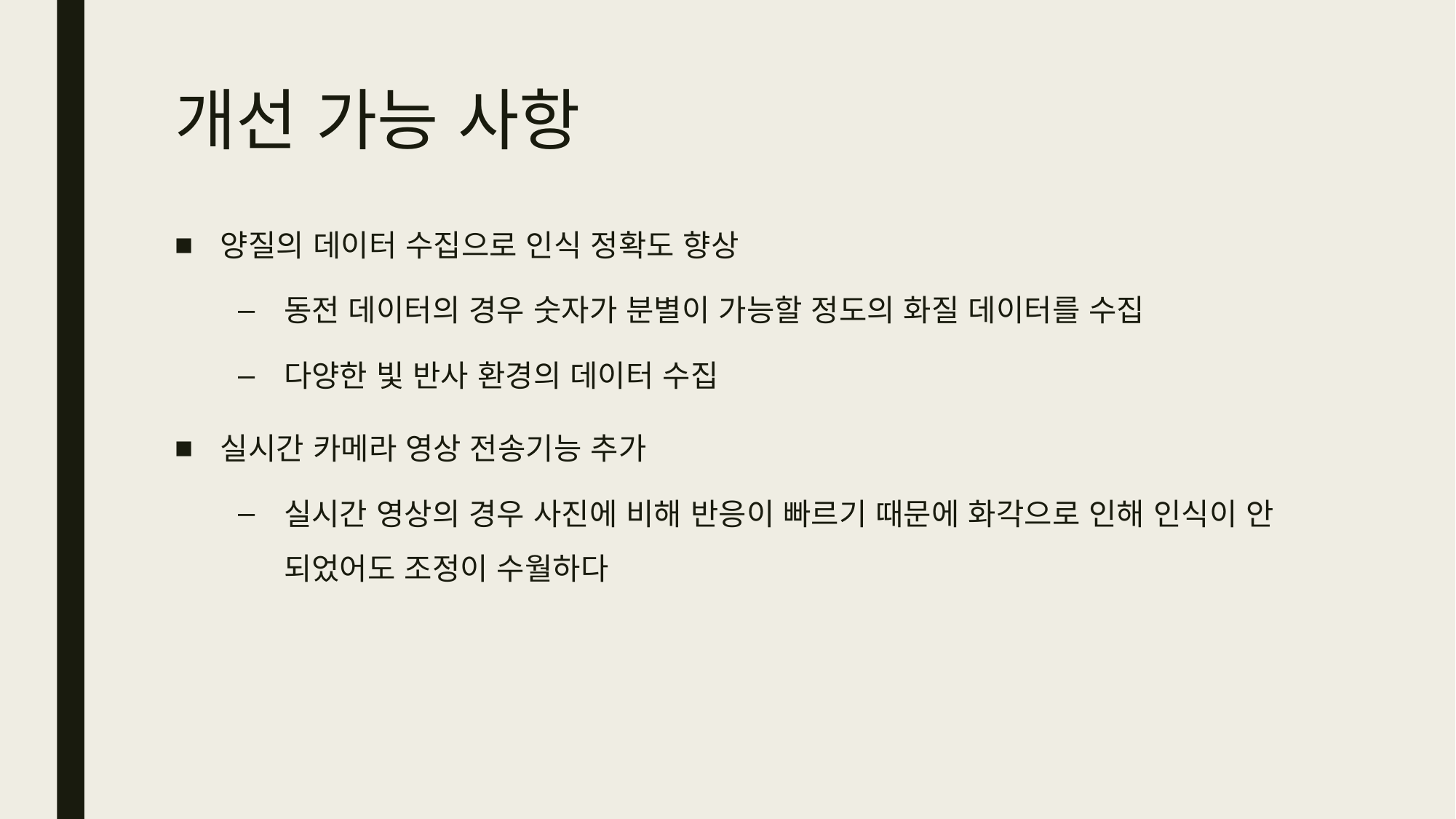

# 개선 가능 사항
양질의 데이터 수집으로 인식 정확도 향상
동전 데이터의 경우 숫자가 분별이 가능할 정도의 화질 데이터를 수집
다양한 빛 반사 환경의 데이터 수집
실시간 카메라 영상 전송기능 추가
실시간 영상의 경우 사진에 비해 반응이 빠르기 때문에 화각으로 인해 인식이 안 되었어도 조정이 수월하다